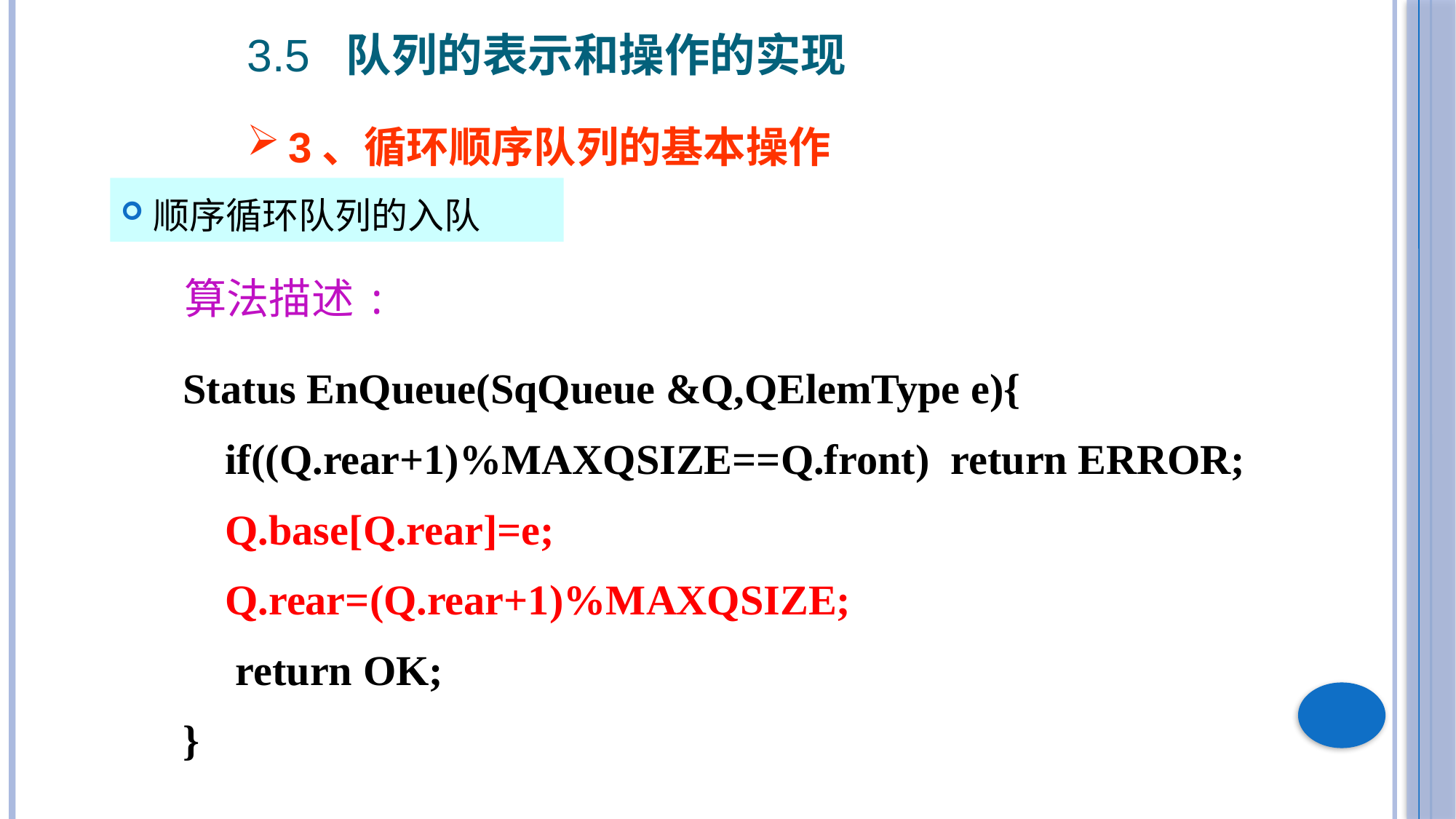

3.5  队列的表示和操作的实现
3、循环顺序队列的基本操作

顺序循环队列的入队
算法描述:
# Status EnQueue(SqQueue &Q,QElemType e){
    if((Q.rear+1)%MAXQSIZE==Q.front)  return ERROR;
    Q.base[Q.rear]=e;
    Q.rear=(Q.rear+1)%MAXQSIZE;
     return OK;
}